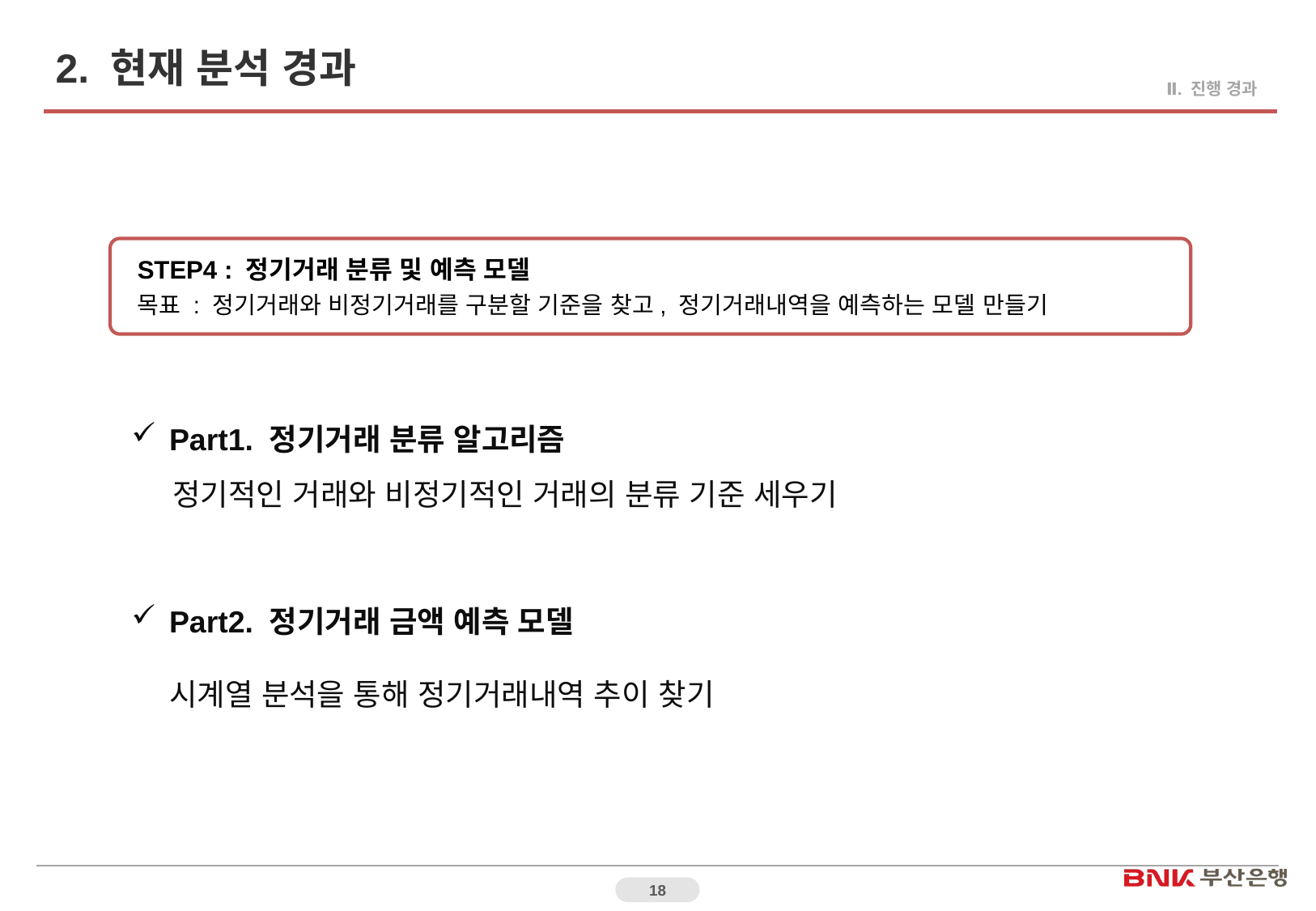

2. 현재 분석 경과
Ⅱ. 진행 경과

STEP4 : 정기거래 분류 및 예측 모델
목표 : 정기거래와 비정기거래를 구분할 기준을 찾고, 정기거래내역을 예측하는 모델 만들기

Part1. 정기거래 분류 알고리즘
    정기적인 거래와 비정기적인 거래의 분류 기준 세우기

Part2. 정기거래 금액 예측 모델
시계열 분석을 통해 정기거래내역 추이 찾기